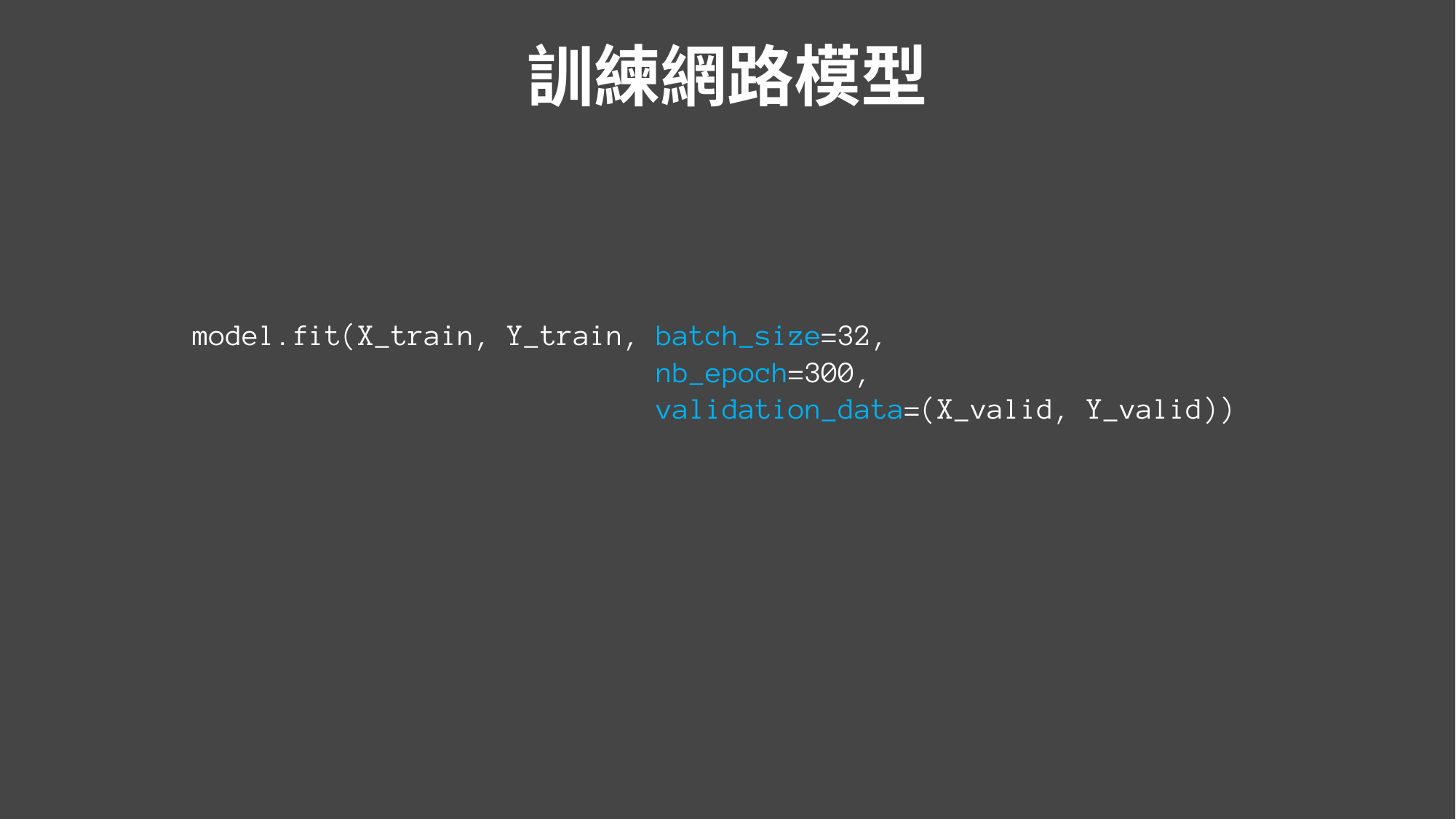

訓練網路模型
model.fit(X_train, Y_train, batch_size=32,
                            nb_epoch=300,
                            validation_data=(X_valid, Y_valid))